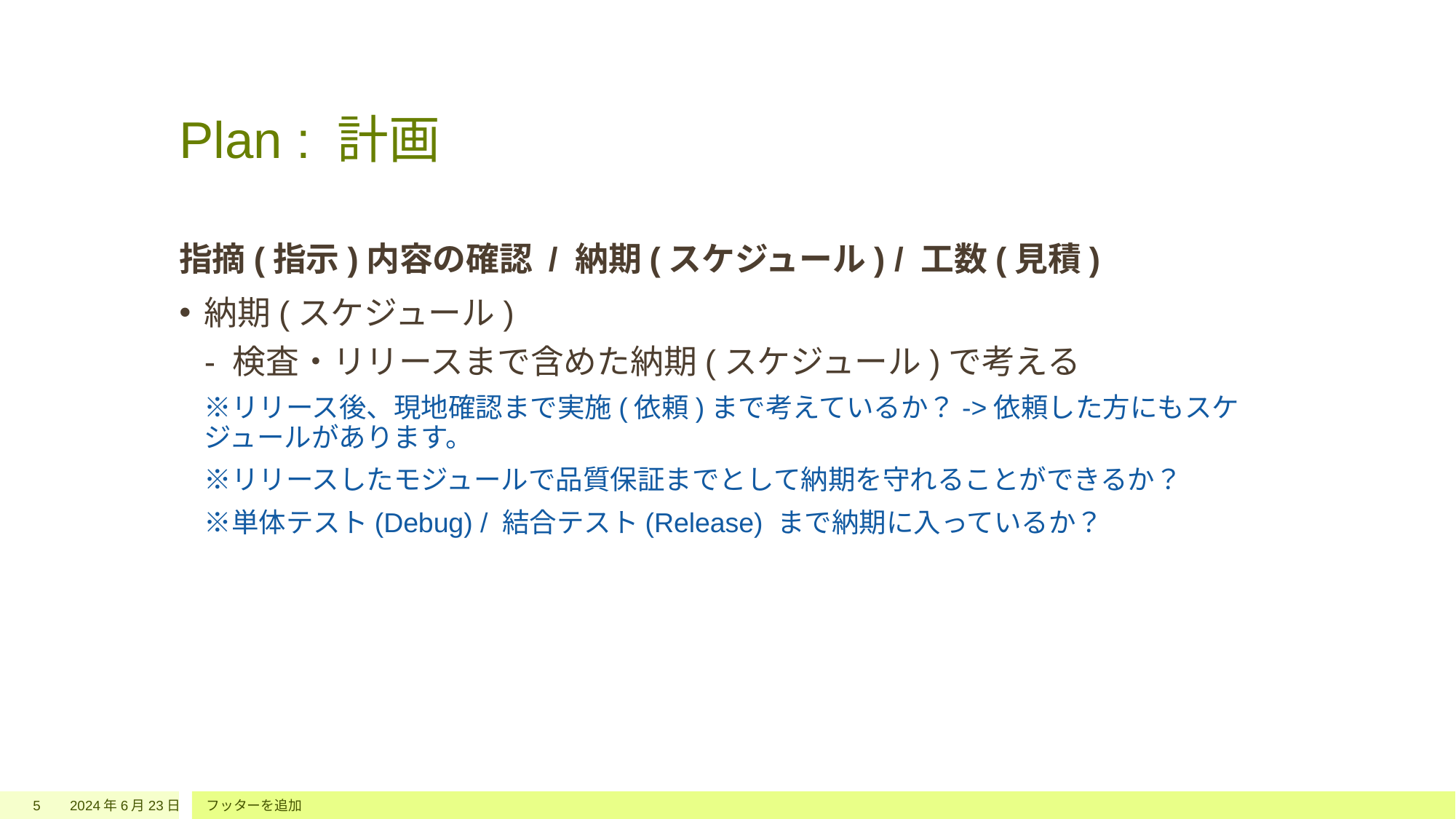

# Plan : 計画
指摘(指示)内容の確認 / 納期(スケジュール) / 工数(見積)
納期(スケジュール)
- 検査・リリースまで含めた納期(スケジュール)で考える
※リリース後、現地確認まで実施(依頼)まで考えているか？->依頼した方にもスケジュールがあります。
※リリースしたモジュールで品質保証までとして納期を守れることができるか？
※単体テスト(Debug) / 結合テスト(Release) まで納期に入っているか？

5
2024年6月23日
フッターを追加